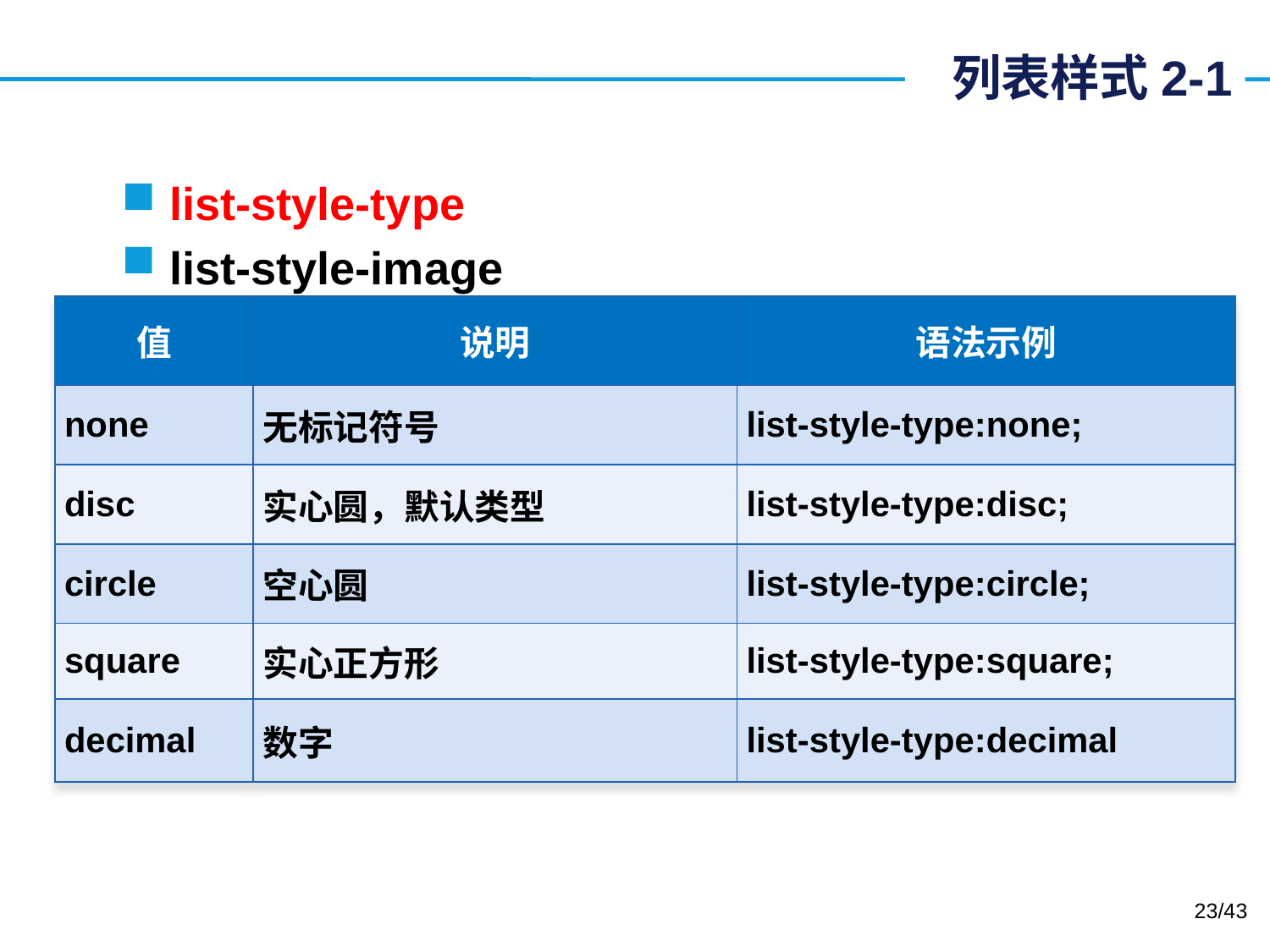

# 列表样式2-1
list-style-type
list-style-image
list-style-position
list-style
| 值 | 说明 | 语法示例 |
| --- | --- | --- |
| none | 无标记符号 | list-style-type:none; |
| disc | 实心圆，默认类型 | list-style-type:disc; |
| circle | 空心圆 | list-style-type:circle; |
| square | 实心正方形 | list-style-type:square; |
| decimal | 数字 | list-style-type:decimal |
23/43